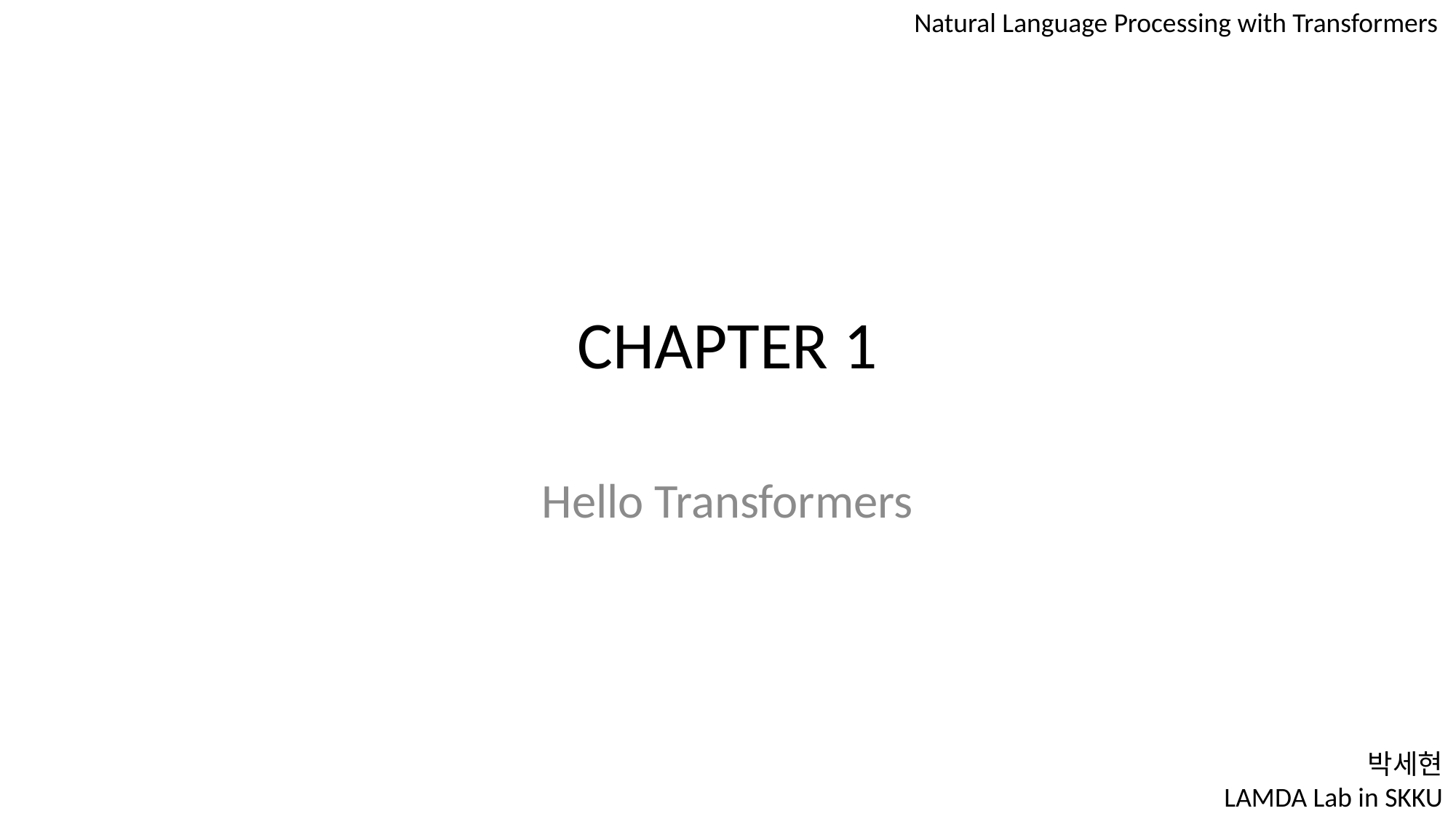

Natural Language Processing with Transformers
# CHAPTER 1
Hello Transformers
박세현
LAMDA Lab in SKKU